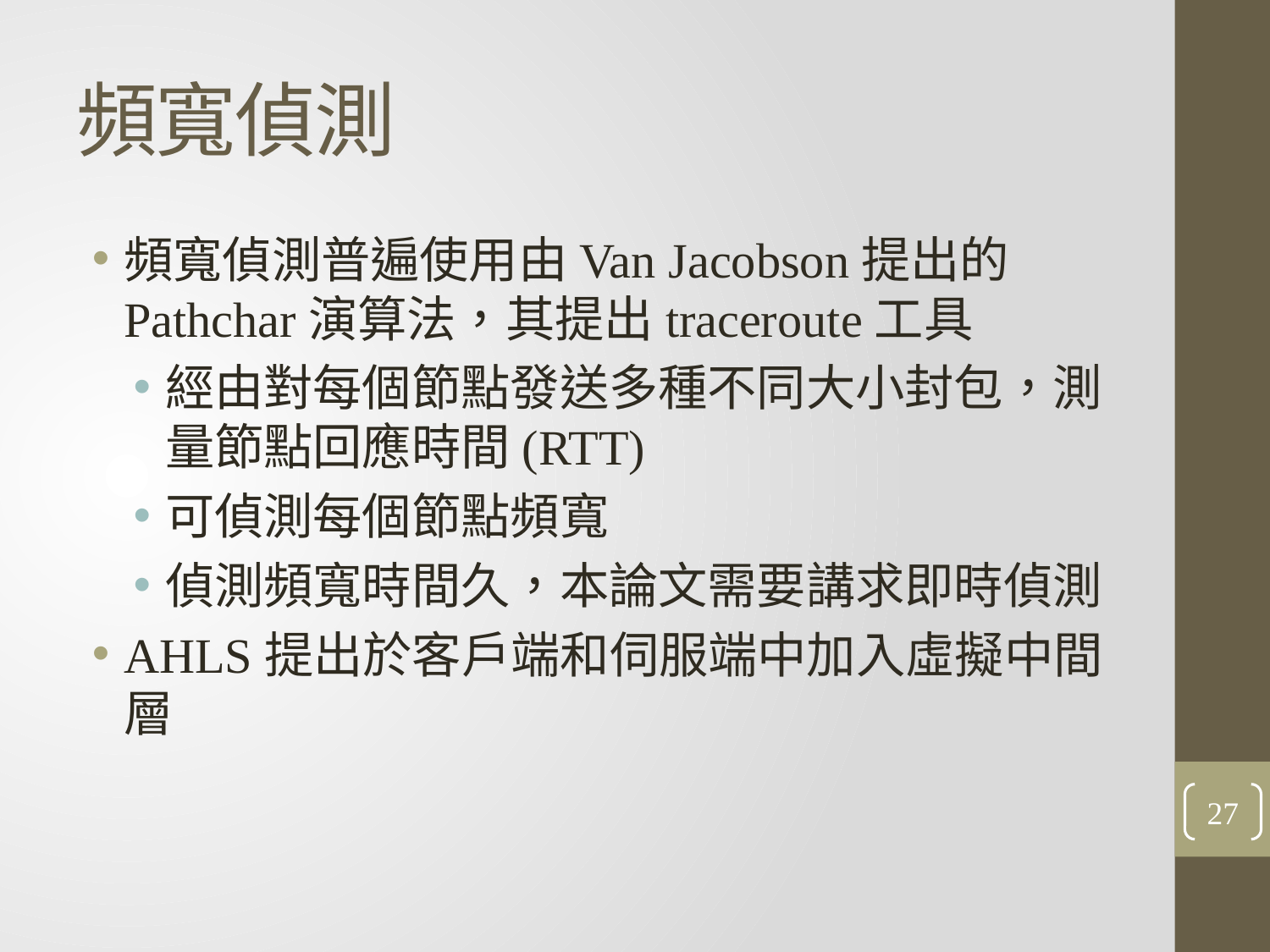

# 頻寬偵測
頻寬偵測普遍使用由Van Jacobson提出的Pathchar演算法，其提出traceroute工具
經由對每個節點發送多種不同大小封包，測量節點回應時間(RTT)
可偵測每個節點頻寬
偵測頻寬時間久，本論文需要講求即時偵測
AHLS提出於客戶端和伺服端中加入虛擬中間層
27